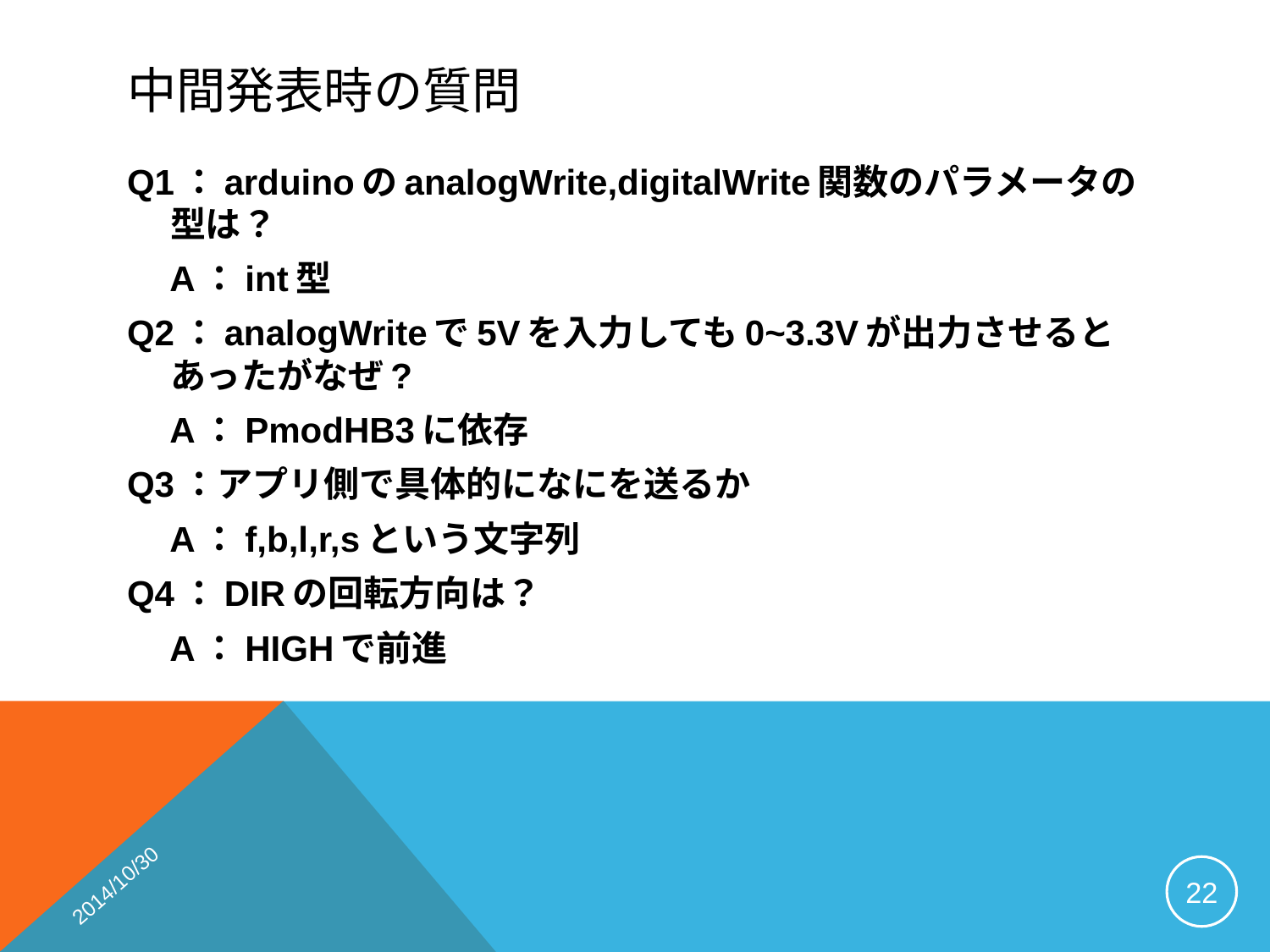

# 中間発表時の質問
Q1：arduinoのanalogWrite,digitalWrite関数のパラメータの型は？
　A：int型
Q2：analogWriteで5Vを入力しても0~3.3Vが出力させるとあったがなぜ?
　A：PmodHB3に依存
Q3：アプリ側で具体的になにを送るか
　A：f,b,l,r,sという文字列
Q4：DIRの回転方向は？
　A：HIGHで前進
2014/10/30
22